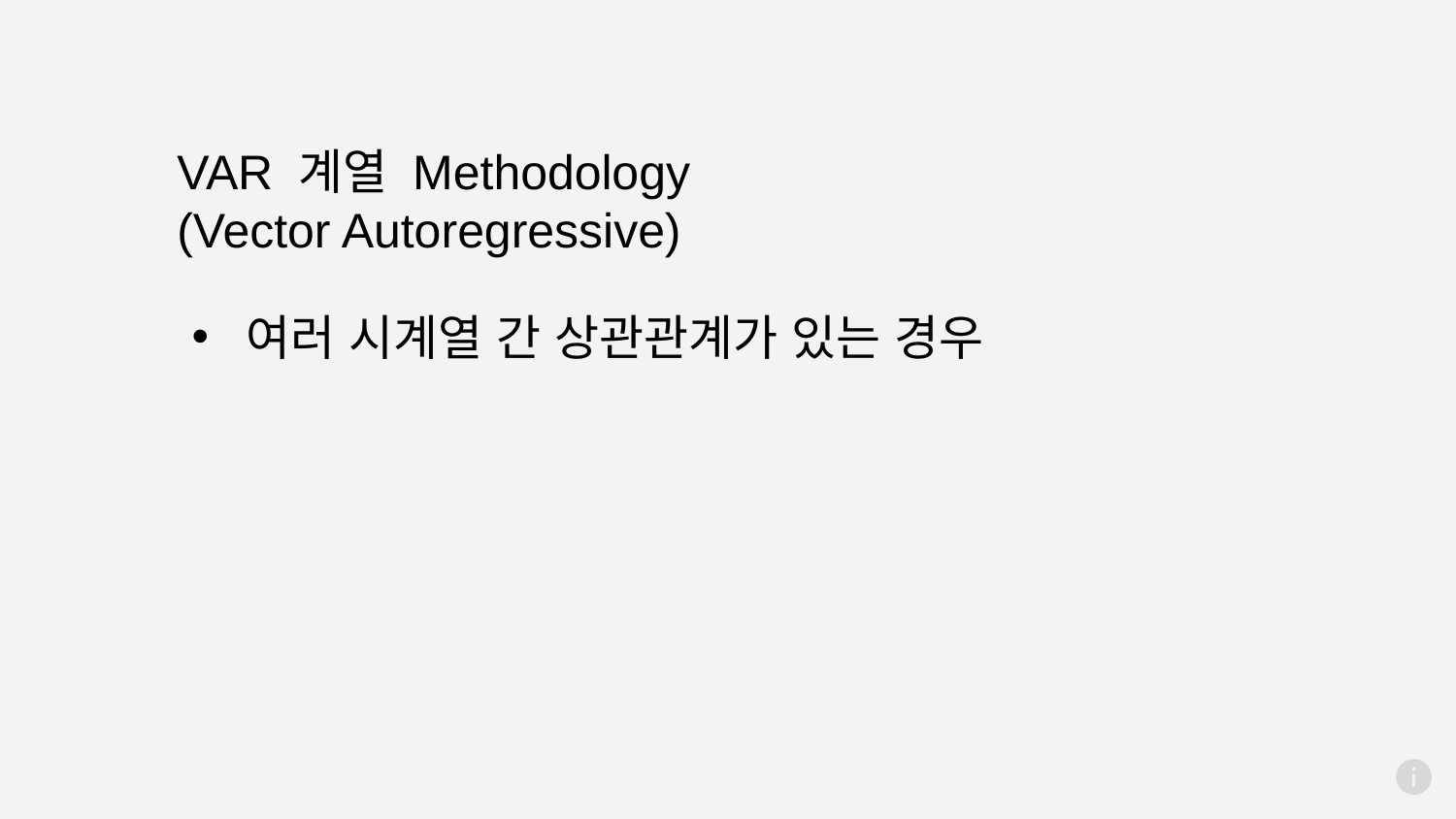

VAR 계열 Methodology
(Vector Autoregressive)
여러 시계열 간 상관관계가 있는 경우